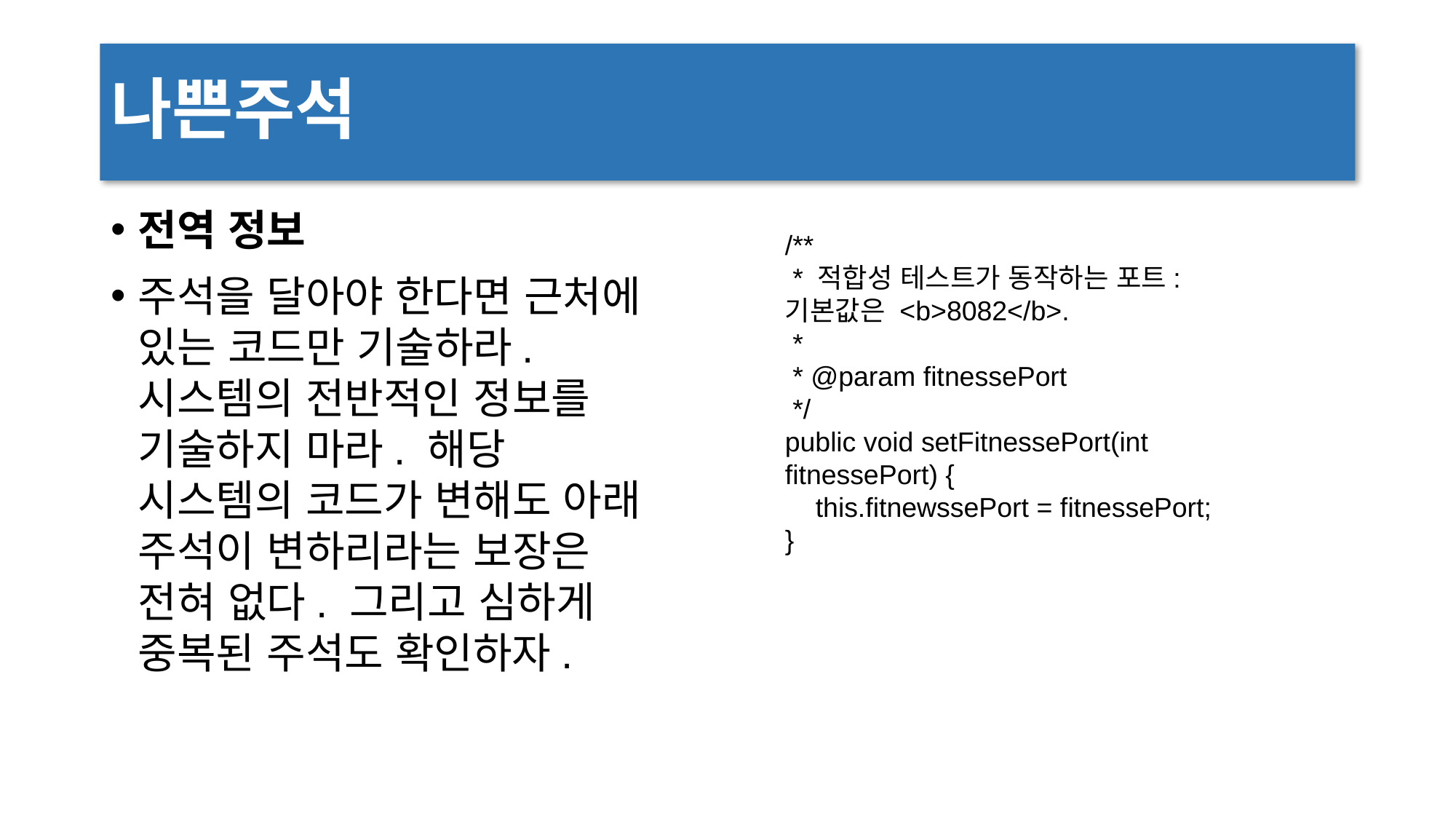

# 나쁜주석
전역 정보
주석을 달아야 한다면 근처에 있는 코드만 기술하라. 시스템의 전반적인 정보를 기술하지 마라. 해당 시스템의 코드가 변해도 아래 주석이 변하리라는 보장은 전혀 없다. 그리고 심하게 중복된 주석도 확인하자.

/**
 * 적합성 테스트가 동작하는 포트: 기본값은 <b>8082</b>.
 *
 * @param fitnessePort
 */
public void setFitnessePort(int fitnessePort) {
    this.fitnewssePort = fitnessePort;
}